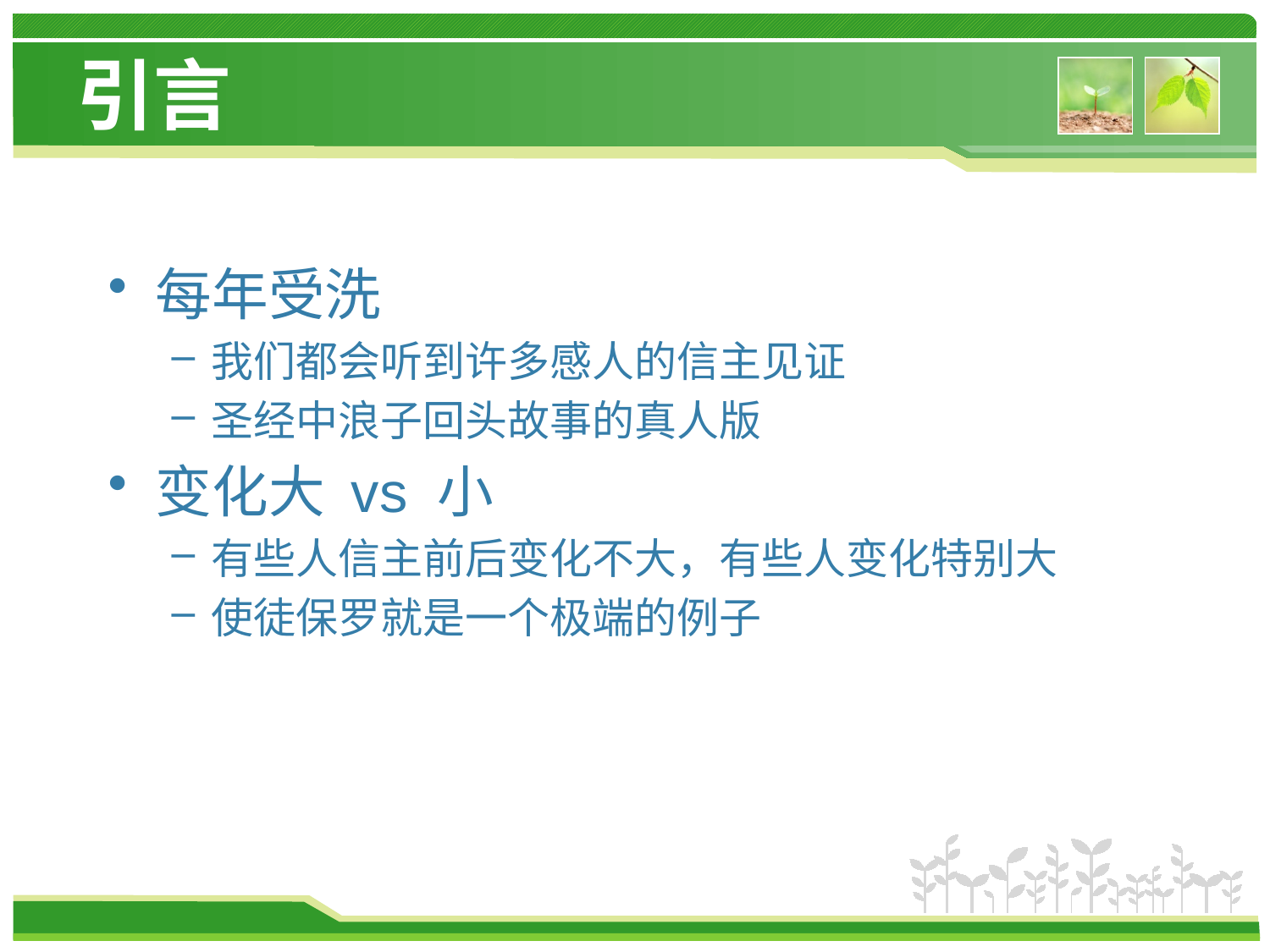

# 引言
每年受洗
我们都会听到许多感人的信主见证
圣经中浪子回头故事的真人版
变化大 vs 小
有些人信主前后变化不大，有些人变化特别大
使徒保罗就是一个极端的例子